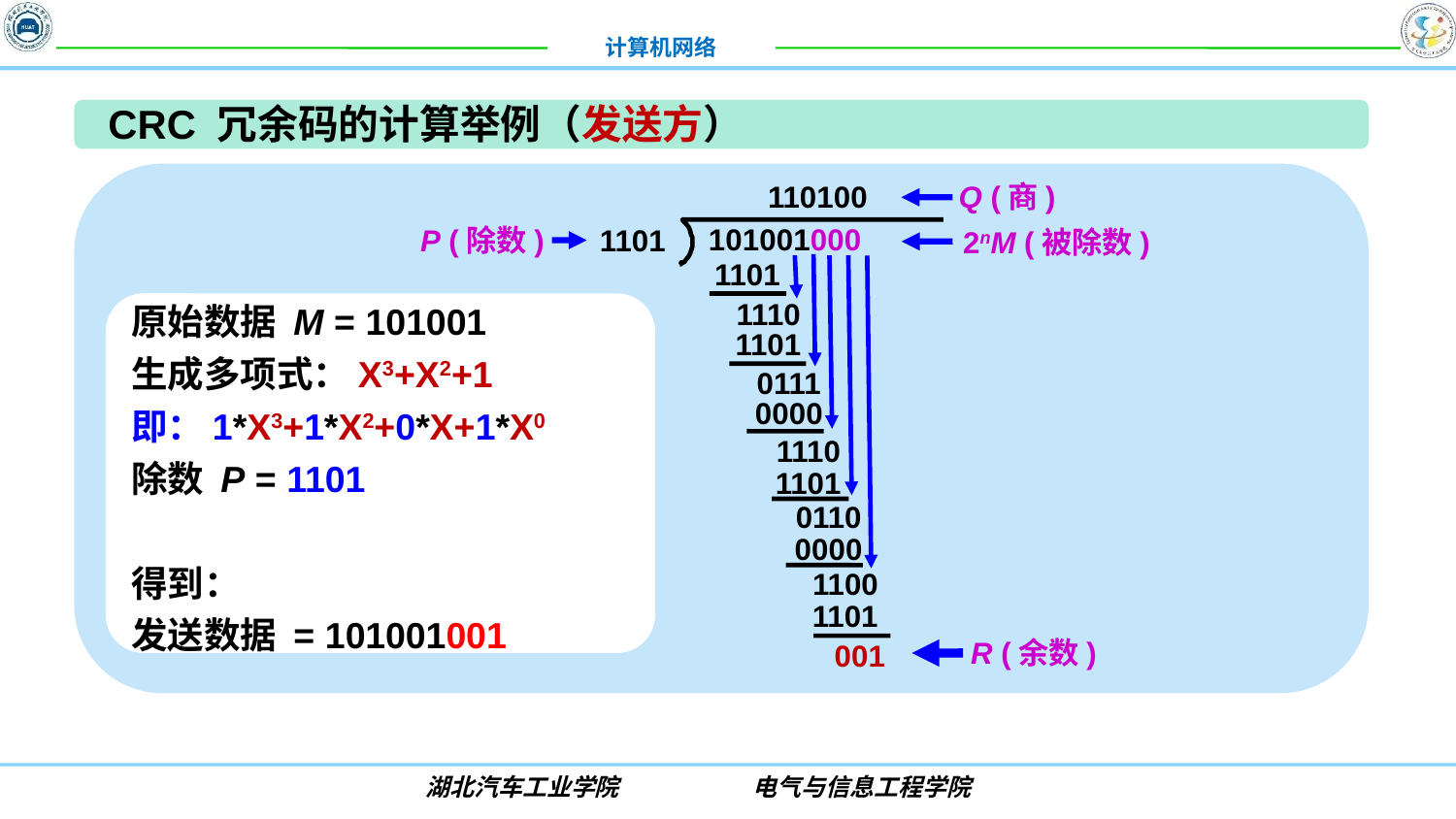

CRC 冗余码的计算举例（发送方）

Q (商)
110100

101001000
1101
P (除数)
2nM (被除数)

1101

1110
1101

0111
0000

1110
1101
0110

0000
1100

1101
R (余数)

001

原始数据 M = 101001
生成多项式：X3+X2+1
即：1*X3+1*X2+0*X+1*X0
除数 P = 1101

得到：
发送数据 = 101001001